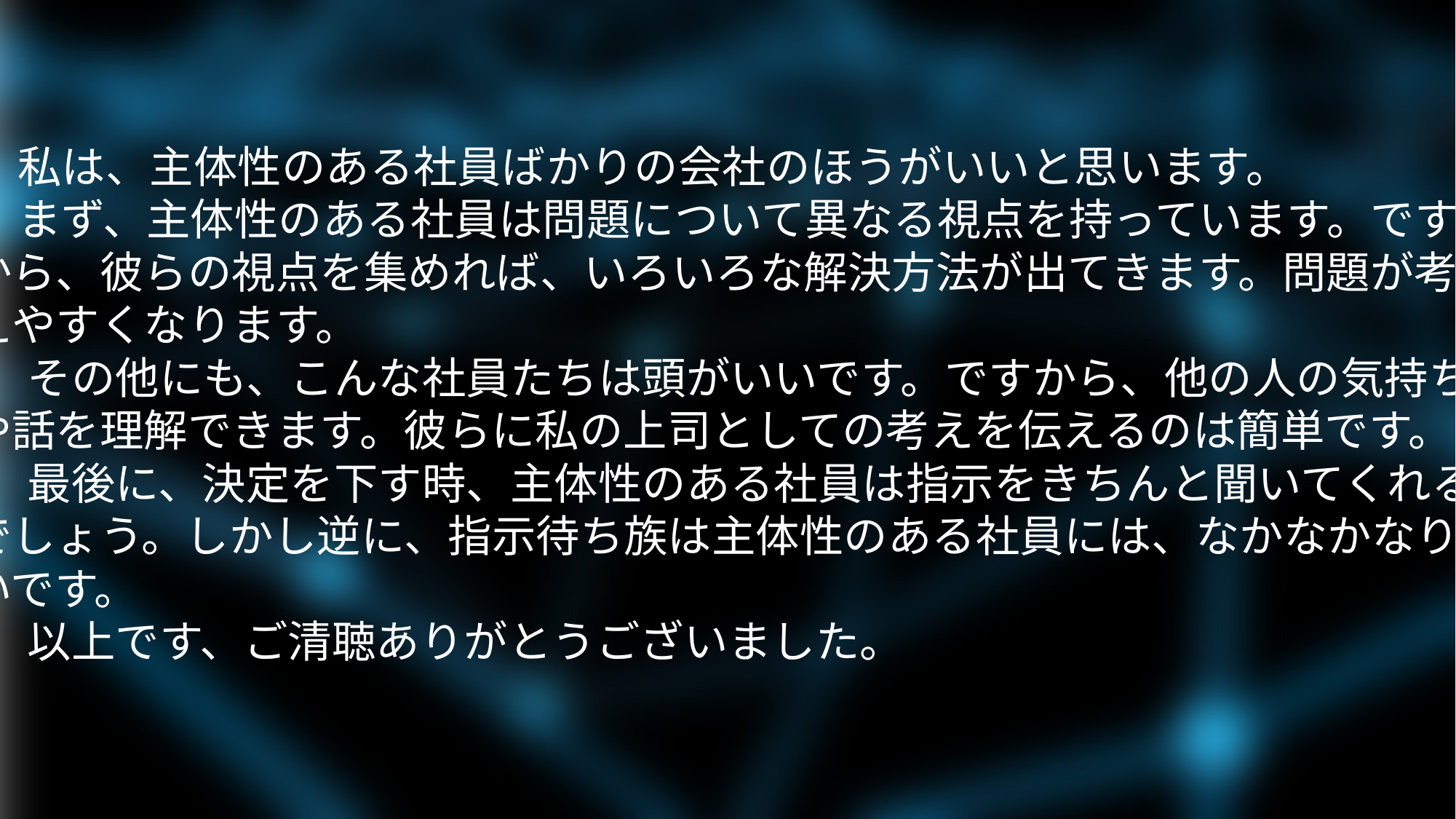

私は、主体性のある社員ばかりの会社のほうがいいと思います。
    まず、主体性のある社員は問題について異なる視点を持っています。です
から、彼らの視点を集めれば、いろいろな解決方法が出てきます。問題が考
えやすくなります。
     その他にも、こんな社員たちは頭がいいです。ですから、他の人の気持ち
や話を理解できます。彼らに私の上司としての考えを伝えるのは簡単です。
     最後に、決定を下す時、主体性のある社員は指示をきちんと聞いてくれる
でしょう。しかし逆に、指示待ち族は主体性のある社員には、なかなかなりにく
いです。
     以上です、ご清聴ありがとうございました。